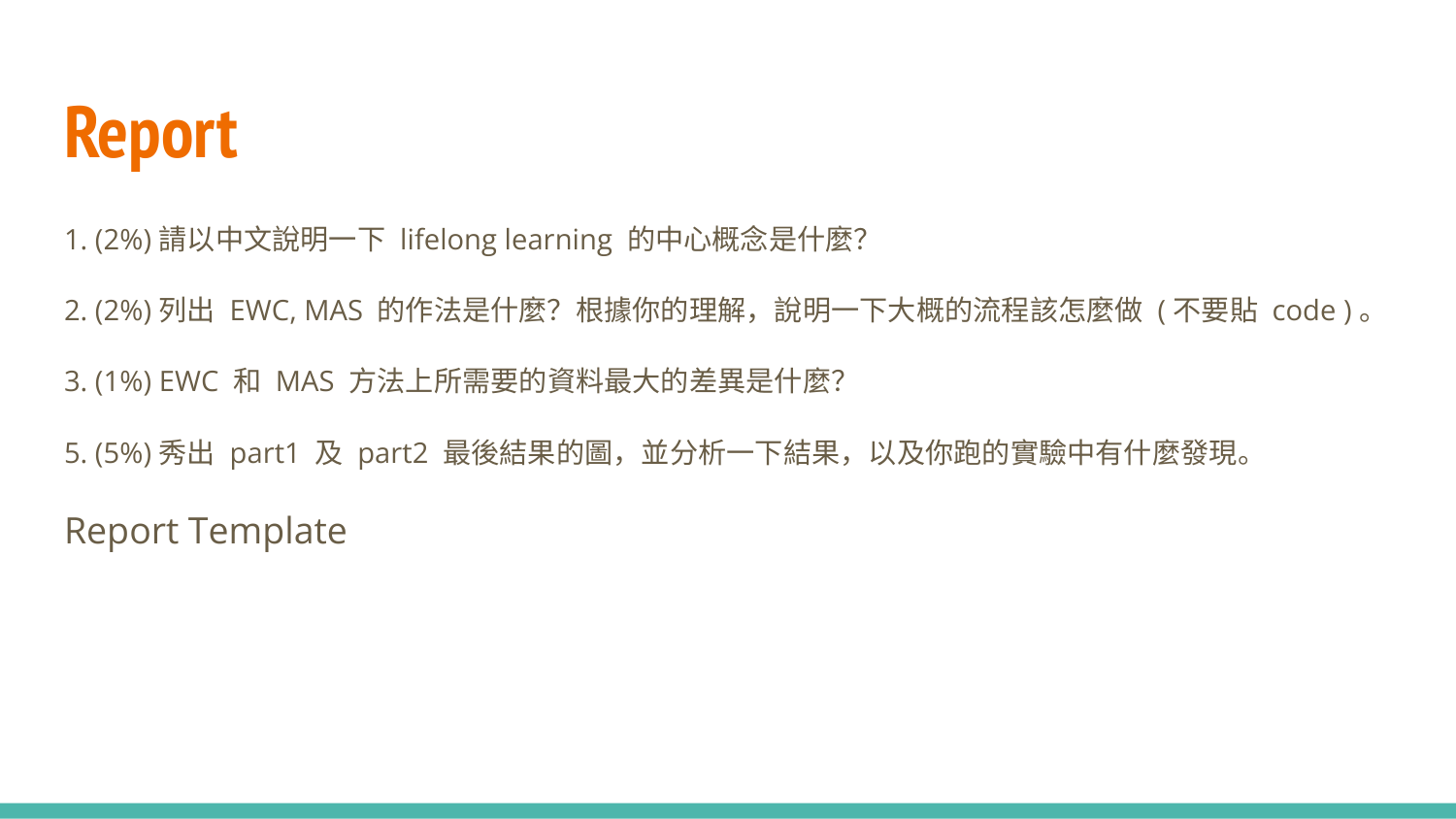

# Report
1. (2%)請以中文說明一下 lifelong learning 的中心概念是什麼？
2. (2%)列出 EWC, MAS 的作法是什麼？根據你的理解，說明一下大概的流程該怎麼做 (不要貼 code )。
3. (1%) EWC 和 MAS 方法上所需要的資料最大的差異是什麼？
5. (5%)秀出 part1 及 part2 最後結果的圖，並分析一下結果，以及你跑的實驗中有什麼發現。
Report Template